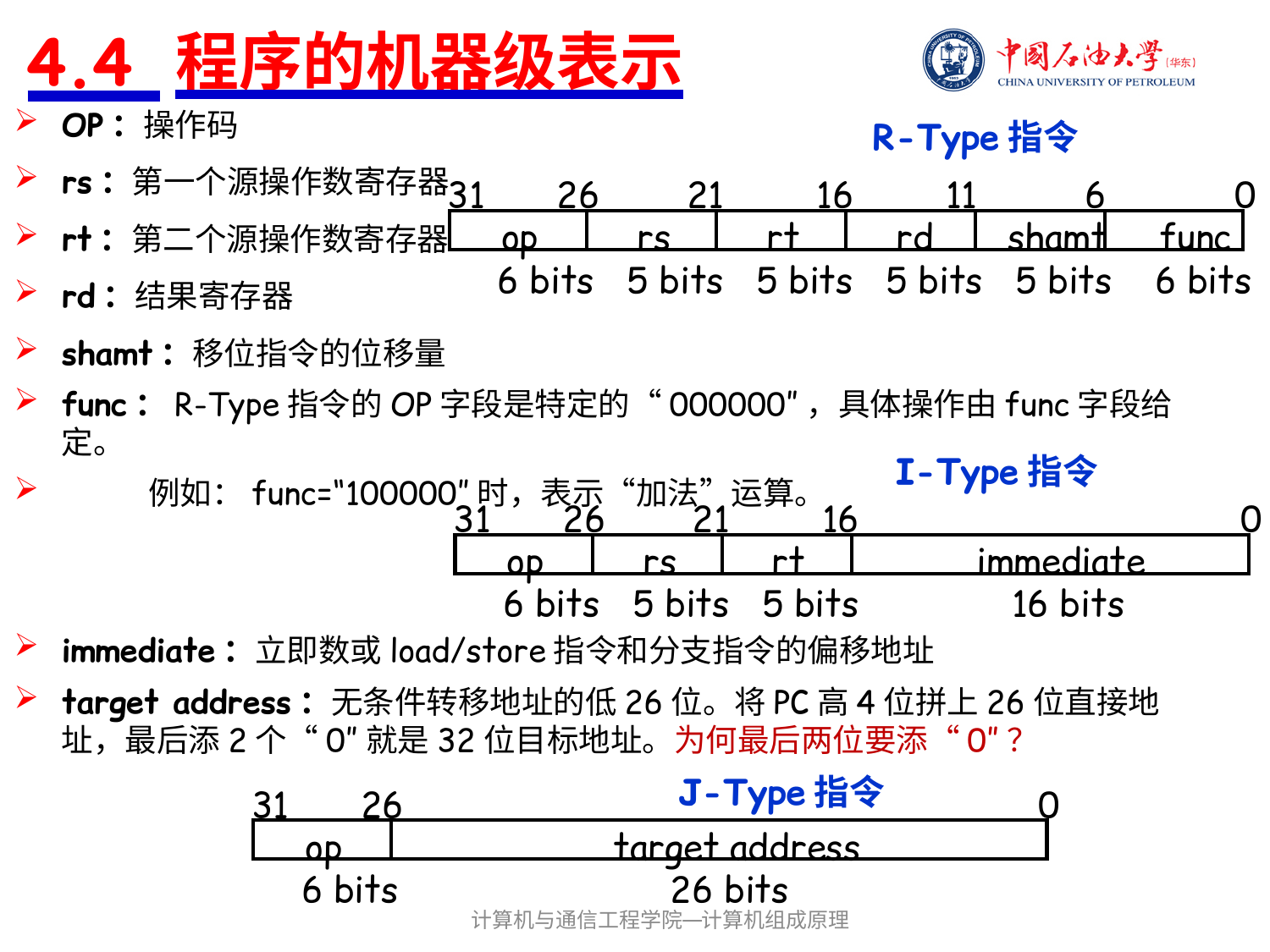

# 4.4 程序的机器级表示
OP：操作码
rs：第一个源操作数寄存器
rt：第二个源操作数寄存器
rd：结果寄存器
shamt：移位指令的位移量
func：R-Type指令的OP字段是特定的“000000”，具体操作由func字段给定。
           例如：func=“100000”时，表示“加法”运算。

immediate：立即数或load/store指令和分支指令的偏移地址
target address：无条件转移地址的低26位。将PC高4位拼上26位直接地址，最后添2个“0”就是32位目标地址。为何最后两位要添“0”？

R-Type指令
31
26
21
16
11
6
0
op

rs

rt

rd

shamt

func

6 bits
5 bits
5 bits
5 bits
5 bits
6 bits
I-Type指令
31
26
21
16
0
op

rs

rt

immediate

6 bits
5 bits
5 bits
16 bits
J-Type指令
31
26
0
op

target address

6 bits
26 bits
计算机与通信工程学院—计算机组成原理
74